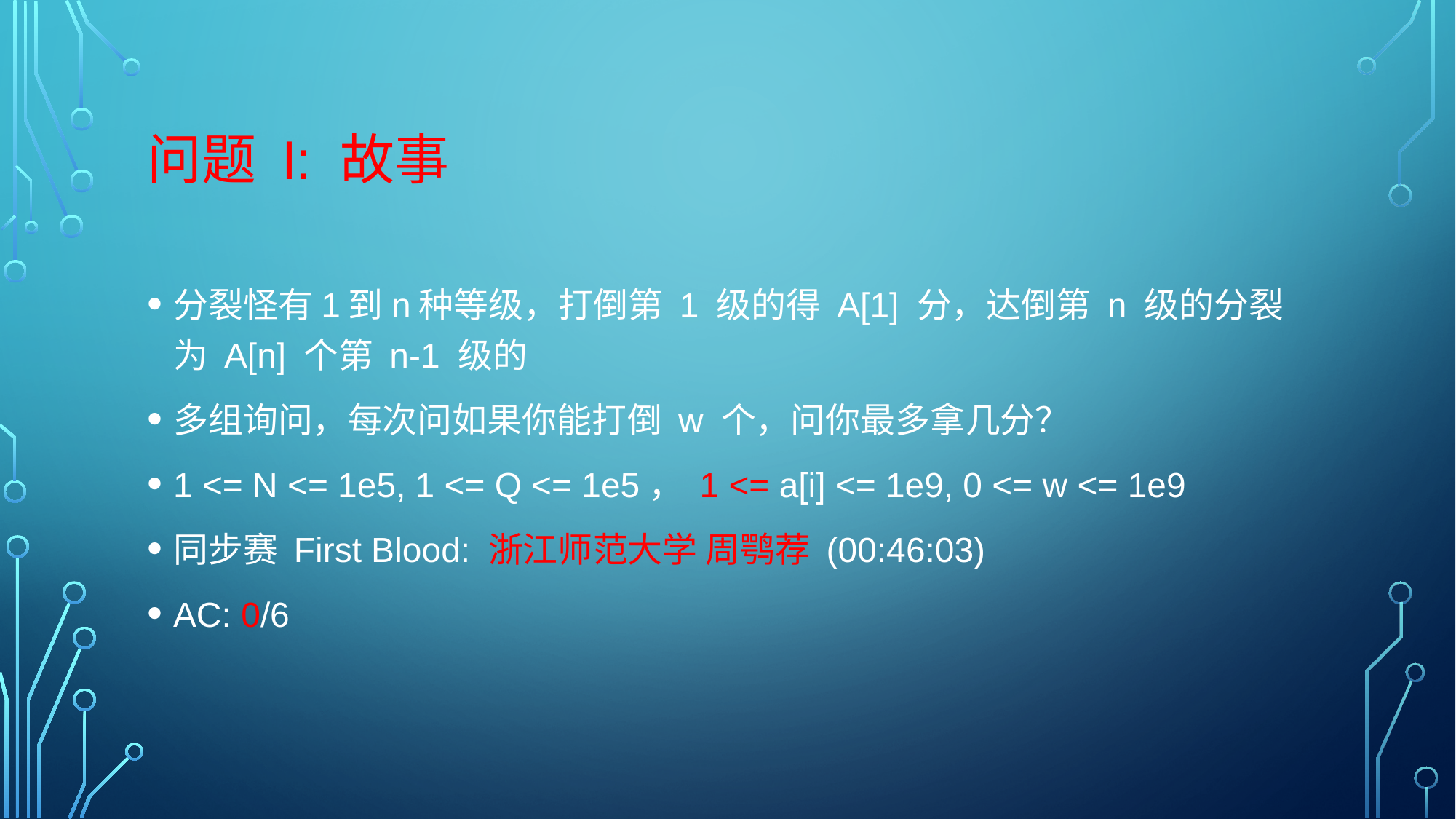

# 问题 I: 故事
分裂怪有1到n种等级，打倒第 1 级的得 A[1] 分，达倒第 n 级的分裂为 A[n] 个第 n-1 级的
多组询问，每次问如果你能打倒 w 个，问你最多拿几分？
1 <= N <= 1e5, 1 <= Q <= 1e5， 1 <= a[i] <= 1e9, 0 <= w <= 1e9
同步赛 First Blood: 浙江师范大学 周鹗荐 (00:46:03)
AC: 0/6